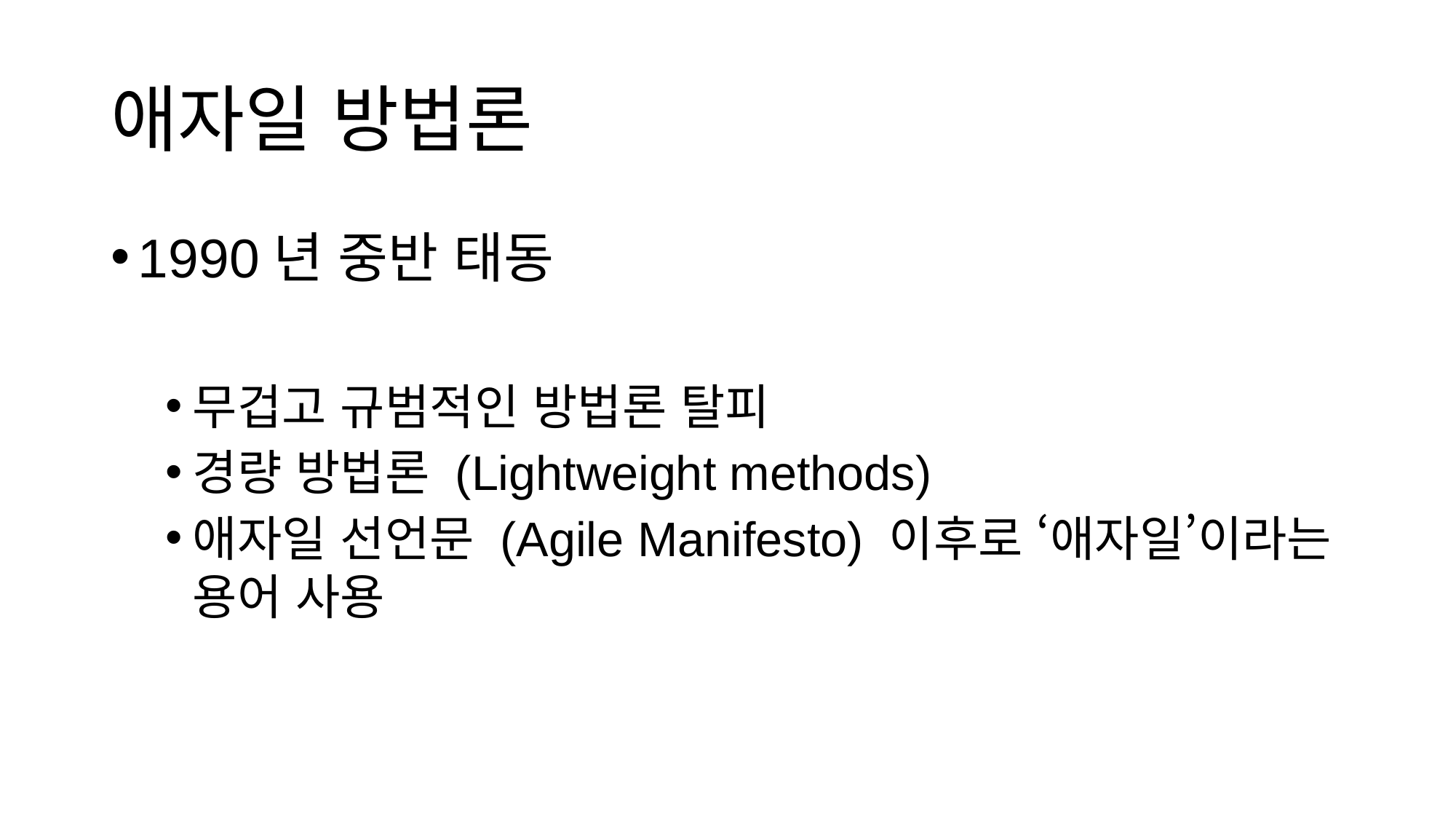

# 애자일 방법론
1990년 중반 태동

무겁고 규범적인 방법론 탈피
경량 방법론 (Lightweight methods)
애자일 선언문 (Agile Manifesto) 이후로 ‘애자일’이라는 용어 사용